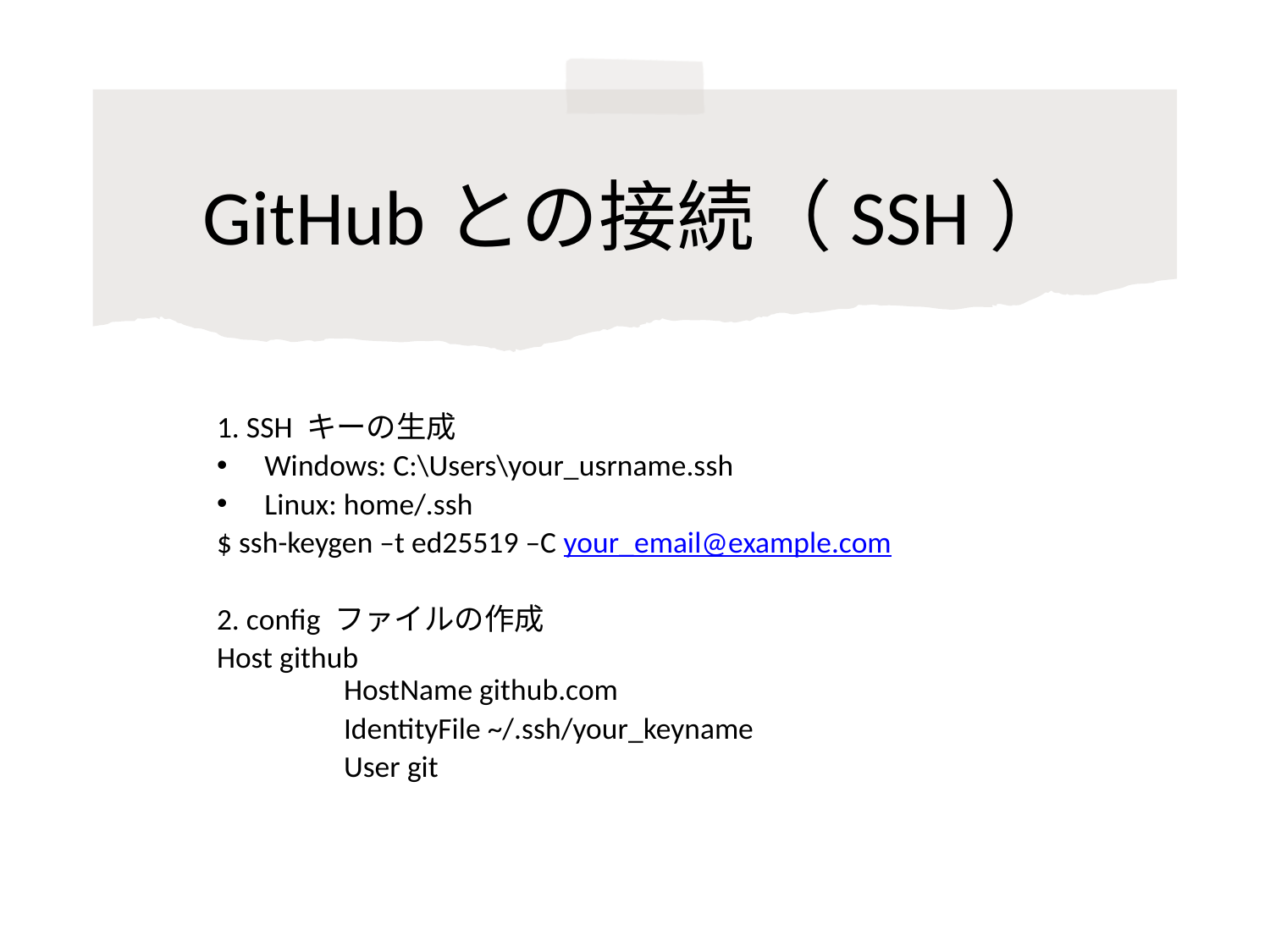

# GitHubとの接続（SSH）
1. SSH キーの生成
Windows: C:\Users\your_usrname.ssh
Linux: home/.ssh
$ ssh-keygen –t ed25519 –C your_email@example.com

2. config ファイルの作成
Host github
	HostName github.com
	IdentityFile ~/.ssh/your_keyname
	User git